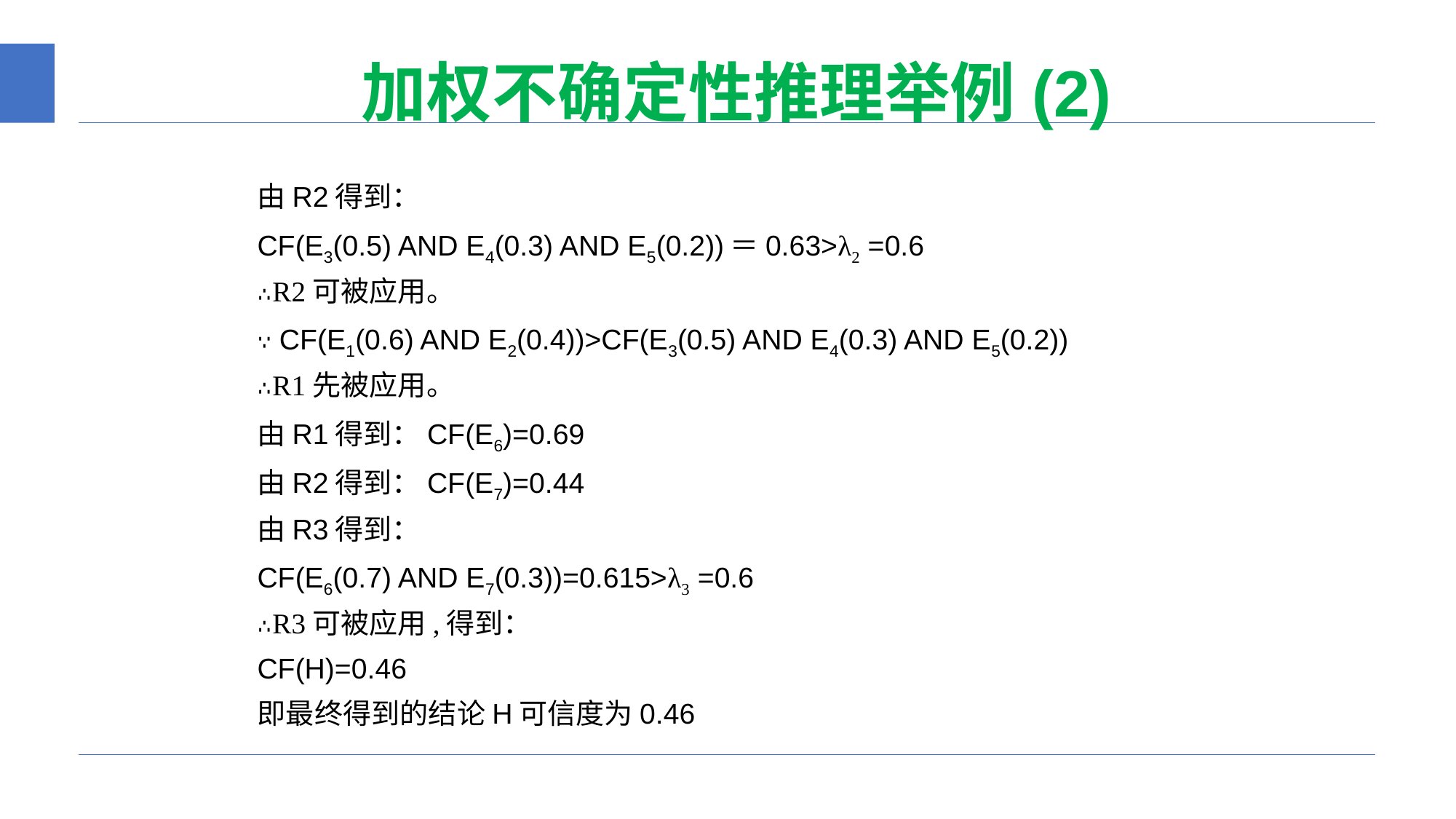

# 加权不确定性推理举例(2)
由R2得到：
CF(E3(0.5) AND E4(0.3) AND E5(0.2))＝0.63>λ2 =0.6
∴R2可被应用。
∵ CF(E1(0.6) AND E2(0.4))>CF(E3(0.5) AND E4(0.3) AND E5(0.2))
∴R1先被应用。
由R1得到：CF(E6)=0.69
由R2得到：CF(E7)=0.44
由R3得到：
CF(E6(0.7) AND E7(0.3))=0.615>λ3 =0.6
∴R3可被应用,得到：
CF(H)=0.46
即最终得到的结论H可信度为0.46